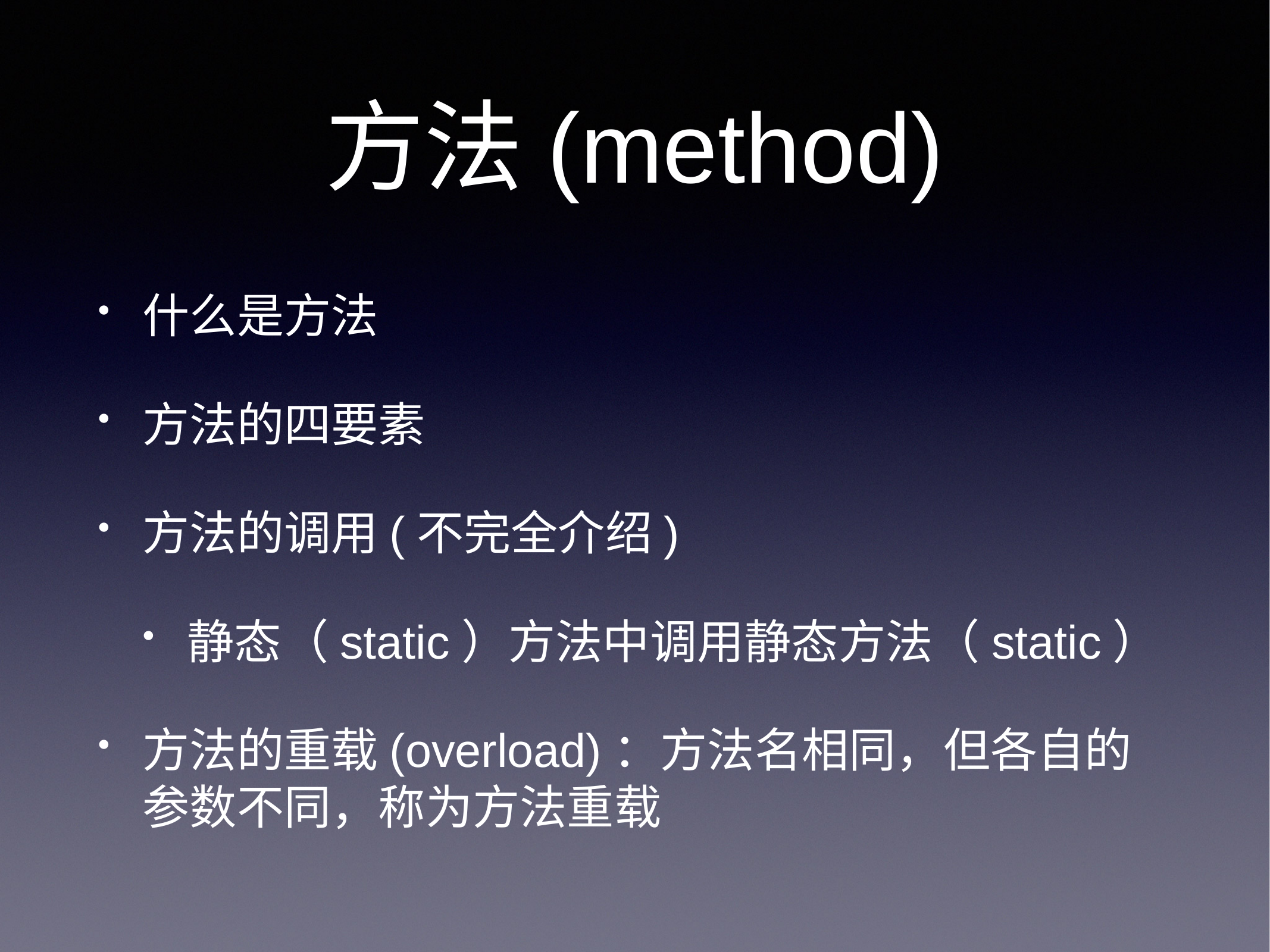

# 方法(method)
什么是方法
方法的四要素
方法的调用(不完全介绍)
静态（static）方法中调用静态方法（static）
方法的重载(overload)：方法名相同，但各自的参数不同，称为方法重载